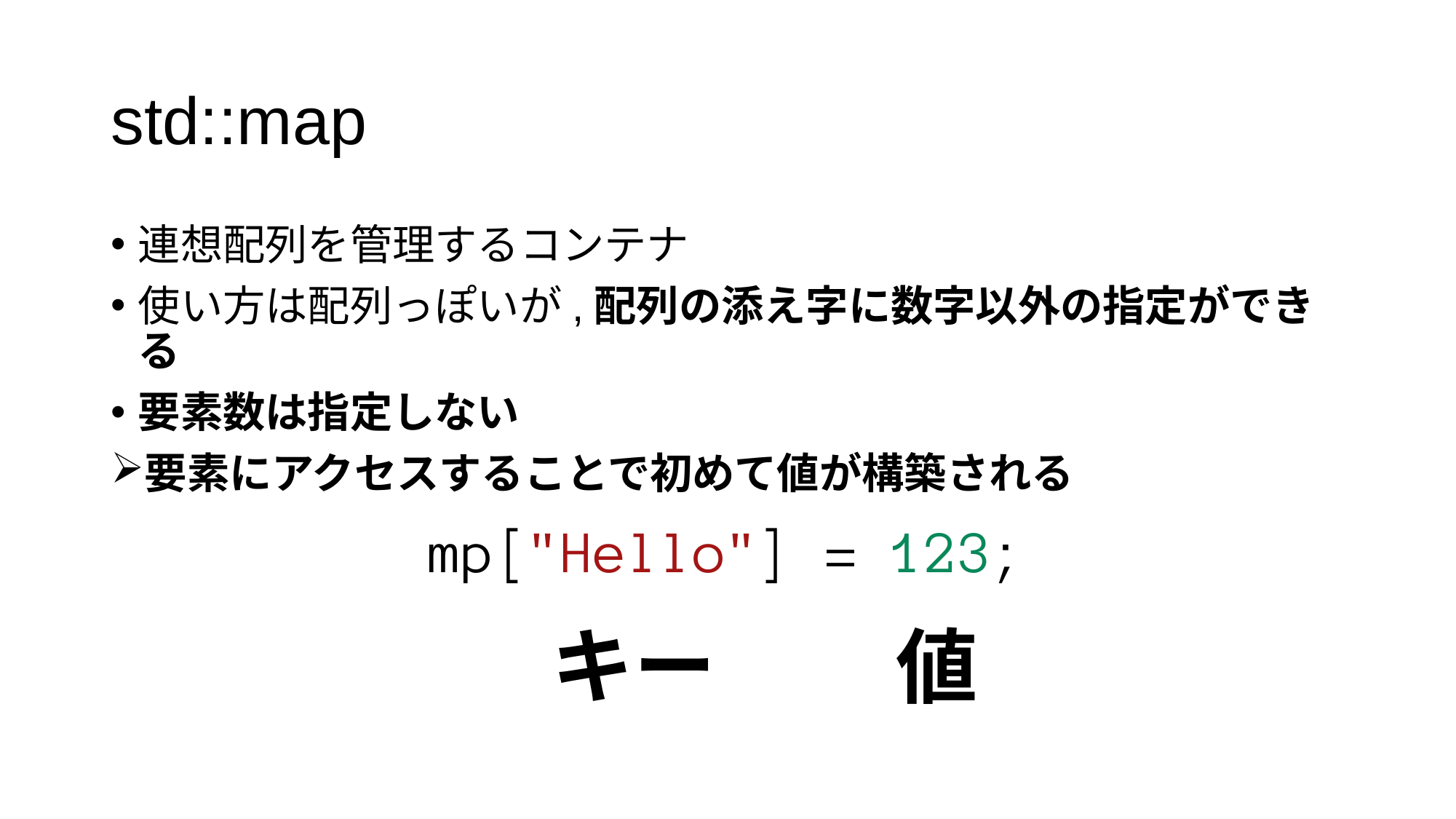

# std::map
連想配列を管理するコンテナ
使い方は配列っぽいが,配列の添え字に数字以外の指定ができる
要素数は指定しない
要素にアクセスすることで初めて値が構築される
mp["Hello"] = 123;
キー
値